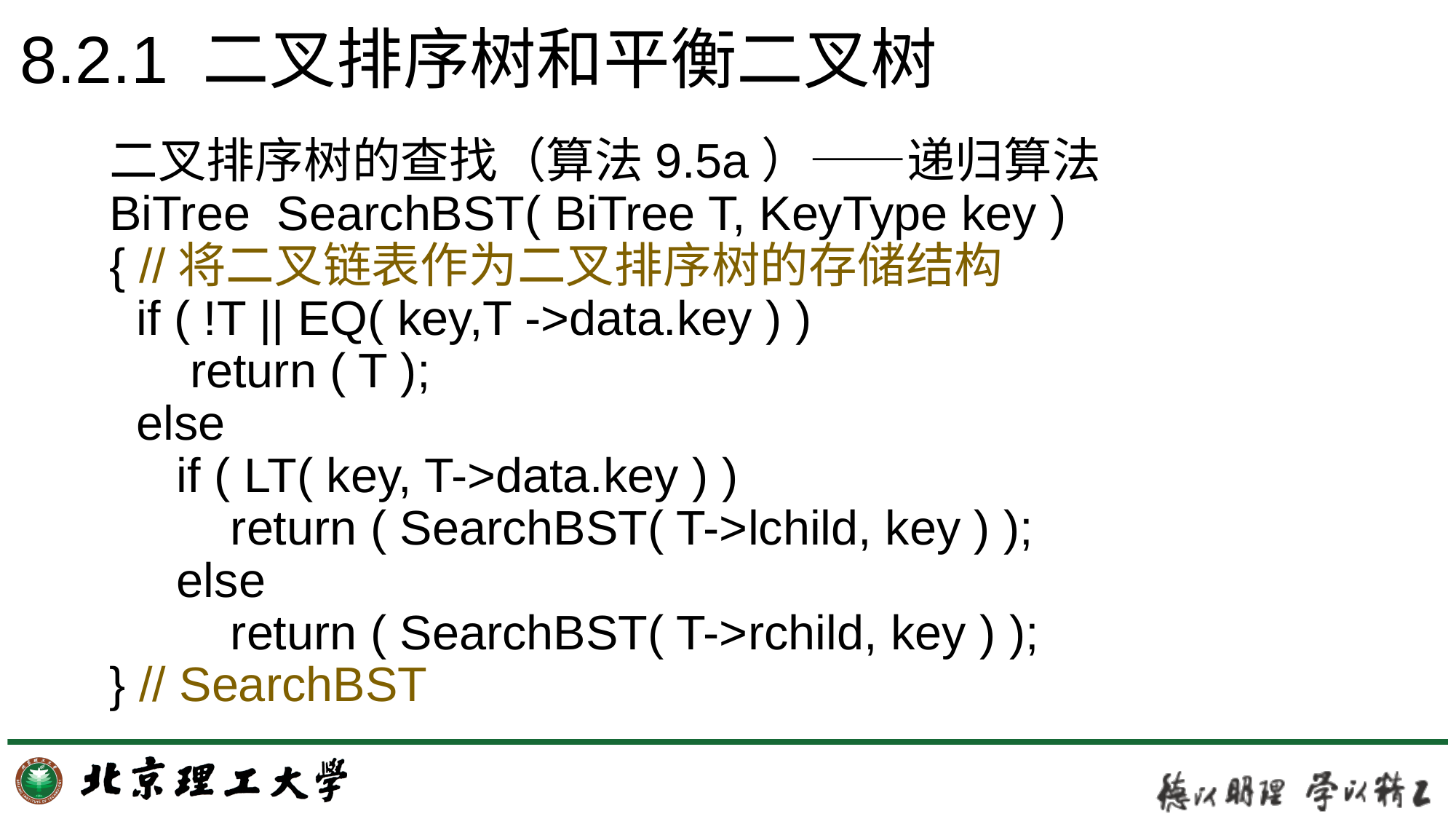

# 8.2.1 二叉排序树和平衡二叉树
二叉排序树的查找（算法9.5a）——递归算法
BiTree  SearchBST( BiTree T, KeyType key )
{ //将二叉链表作为二叉排序树的存储结构
  if ( !T || EQ( key,T ->data.key ) )
      return ( T );
  else
     if ( LT( key, T->data.key ) )
         return ( SearchBST( T->lchild, key ) );
     else
         return ( SearchBST( T->rchild, key ) );
} // SearchBST